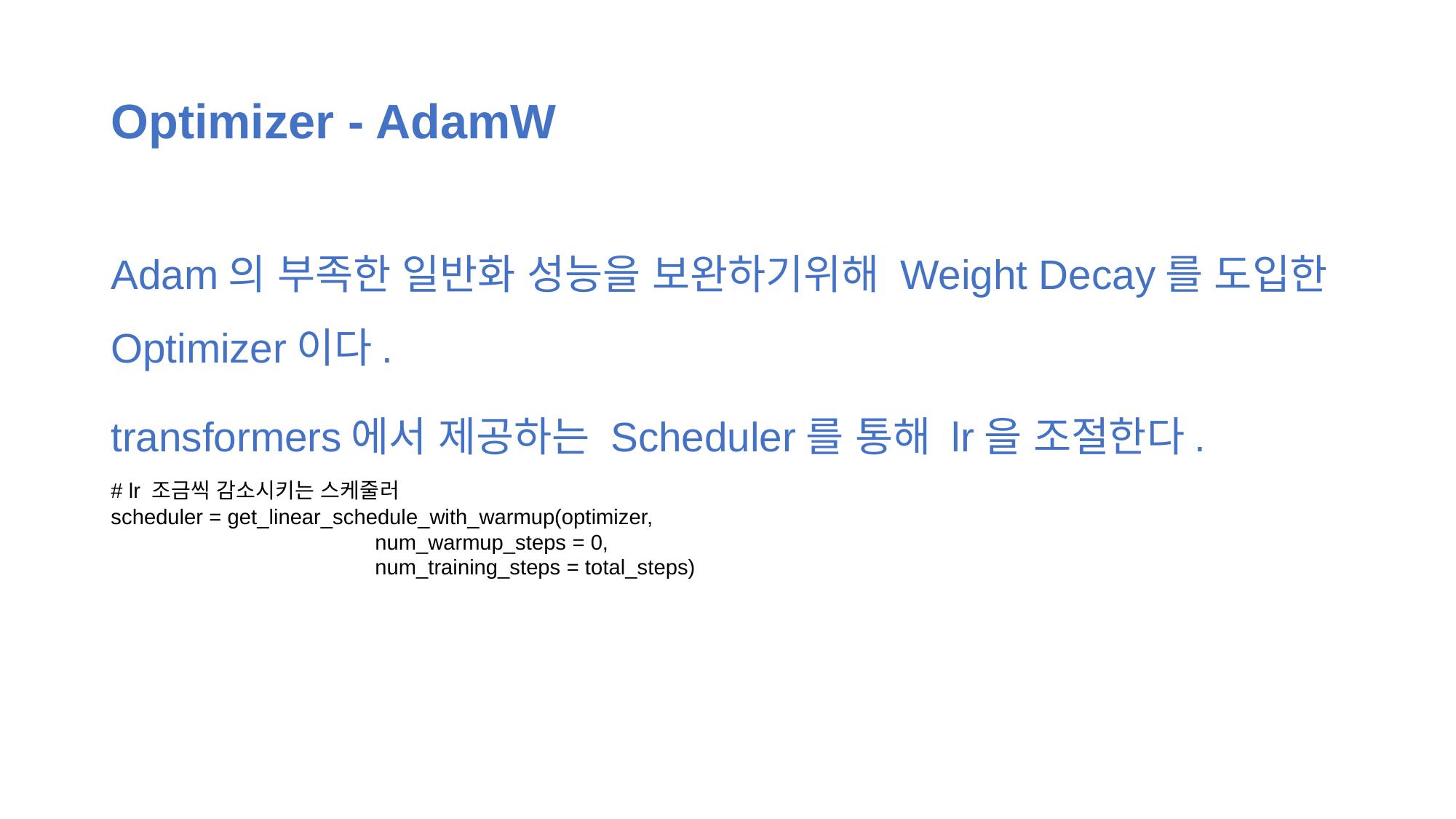

# Optimizer - AdamW
Adam의 부족한 일반화 성능을 보완하기위해 Weight Decay를 도입한 Optimizer이다.
transformers에서 제공하는 Scheduler를 통해 lr을 조절한다.

# lr 조금씩 감소시키는 스케줄러
scheduler = get_linear_schedule_with_warmup(optimizer,
                                            num_warmup_steps = 0,
                                            num_training_steps = total_steps)